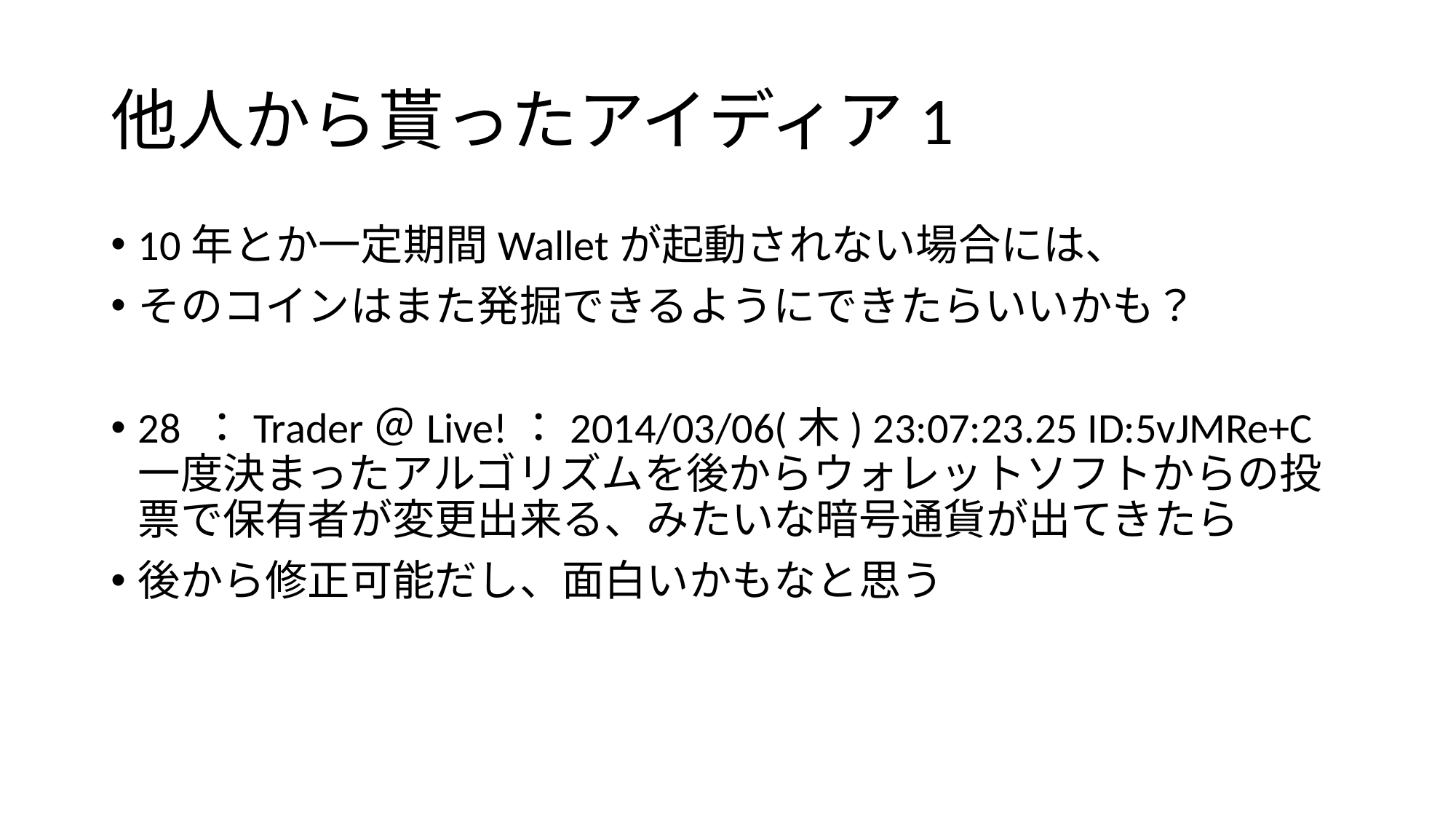

# 他人から貰ったアイディア1
10年とか一定期間Walletが起動されない場合には、
そのコインはまた発掘できるようにできたらいいかも？

28 ：Trader＠Live!：2014/03/06(木) 23:07:23.25 ID:5vJMRe+C一度決まったアルゴリズムを後からウォレットソフトからの投票で保有者が変更出来る、みたいな暗号通貨が出てきたら
後から修正可能だし、面白いかもなと思う